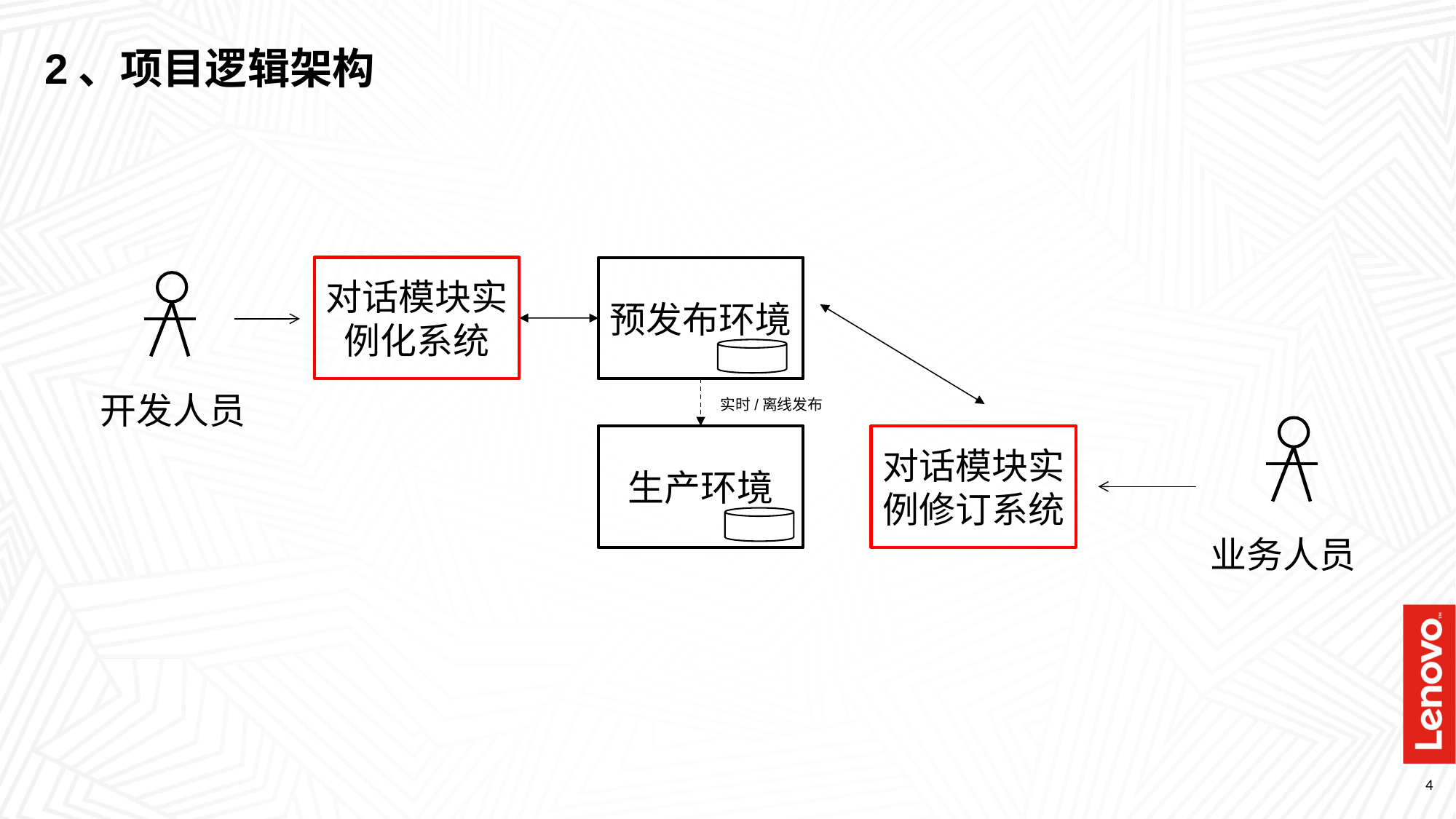

# 2、项目逻辑架构
对话模块实例化系统
预发布环境

开发人员
实时/离线发布

生产环境
对话模块实例修订系统

业务人员